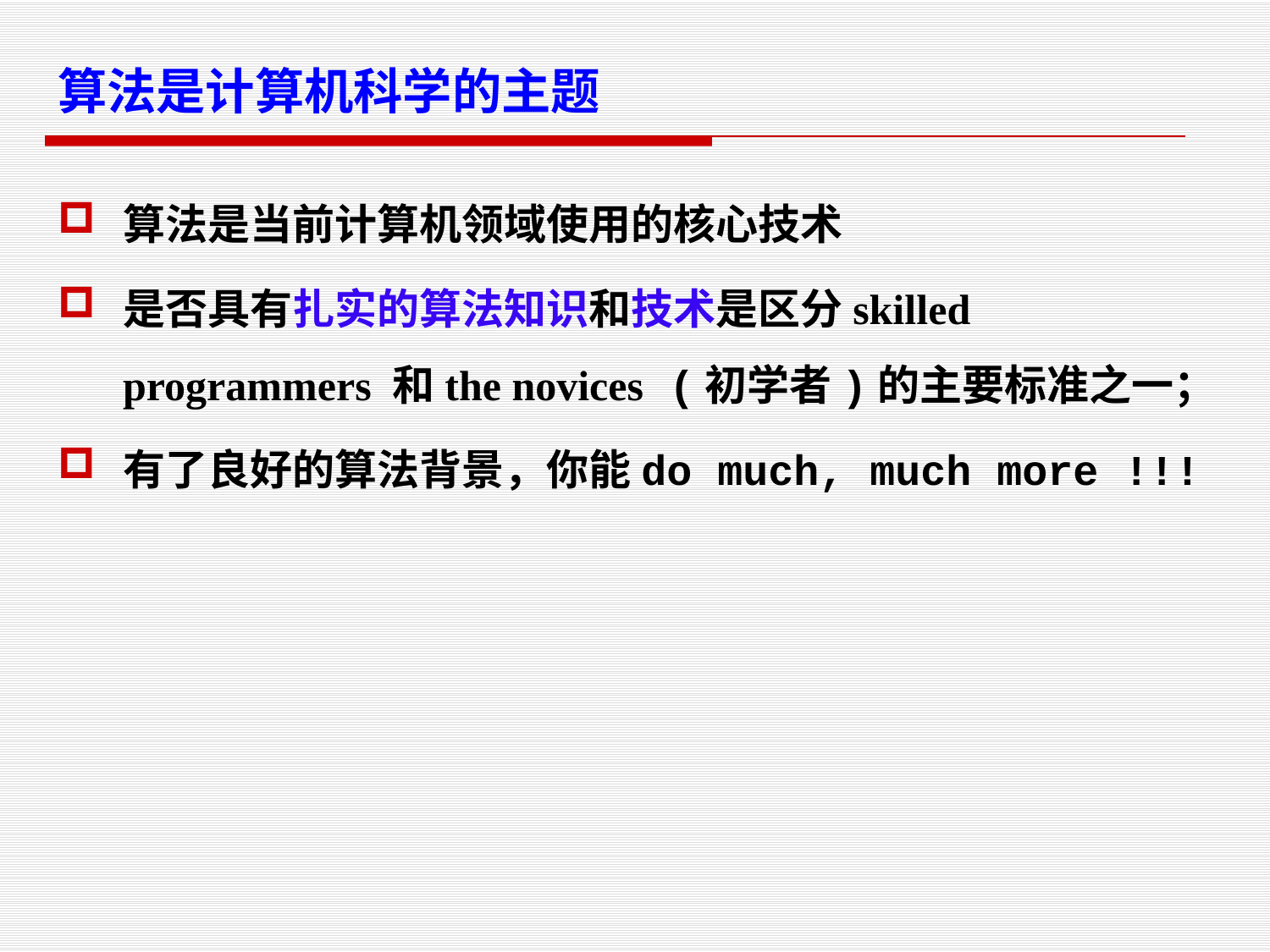

# 算法是计算机科学的主题
算法是当前计算机领域使用的核心技术
是否具有扎实的算法知识和技术是区分skilled programmers 和the novices (初学者)的主要标准之一；
有了良好的算法背景，你能do much, much more !!!